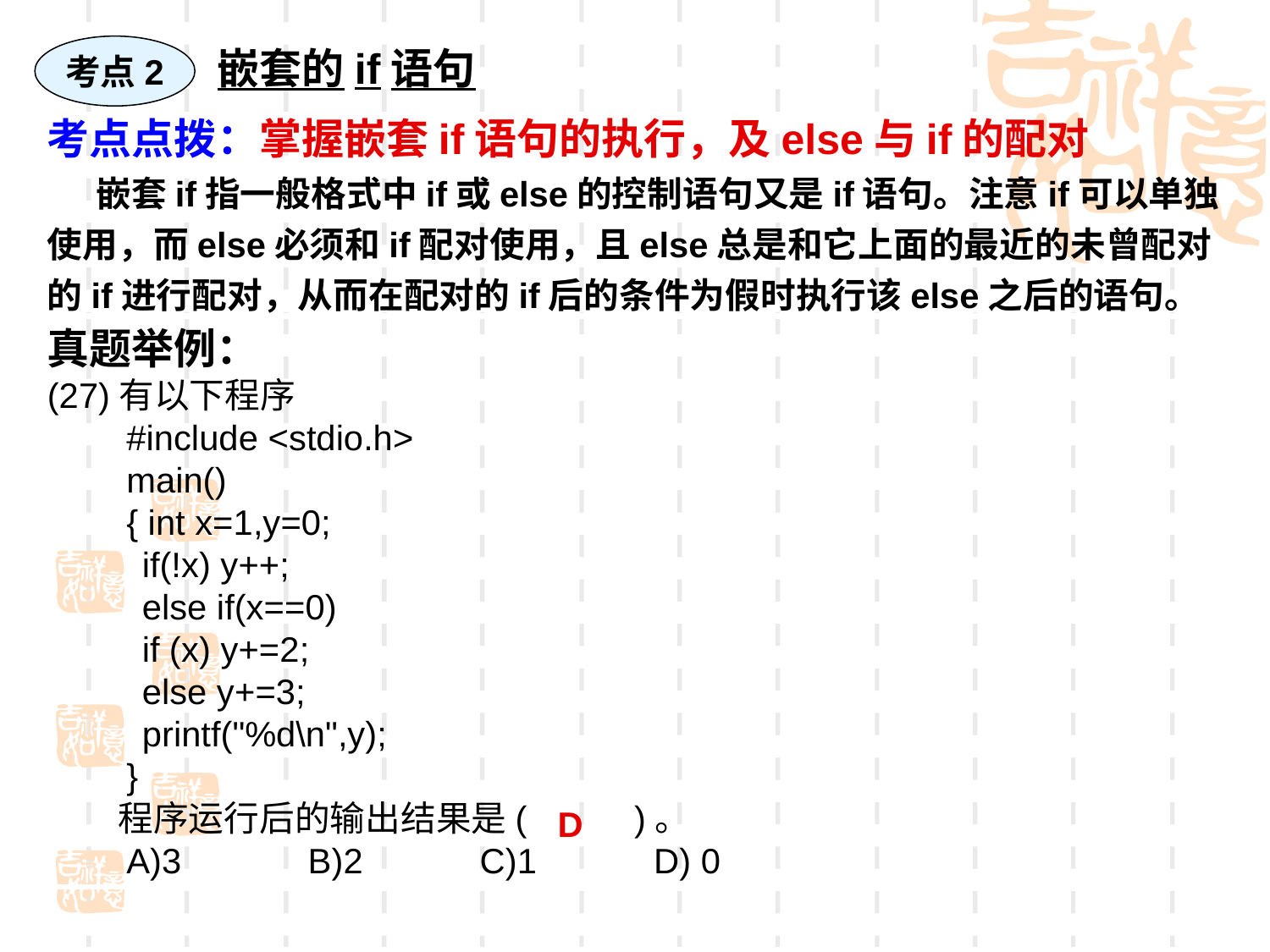

考点2
嵌套的if语句
考点点拨：掌握嵌套if语句的执行，及else与if的配对
     嵌套if指一般格式中if或else的控制语句又是if语句。注意if可以单独使用，而else必须和if配对使用，且else总是和它上面的最近的未曾配对的if进行配对，从而在配对的if后的条件为假时执行该else之后的语句。
真题举例：
(27)有以下程序
　　#include <stdio.h>
　　main()
　　{ int x=1,y=0;
　　  if(!x) y++;
　　  else if(x==0)
　　  if (x) y+=2;
　　  else y+=3;
　　  printf("%d\n",y);
　　}
　　程序运行后的输出结果是(           )。
　　A)3             B)2            C)1            D) 0
D